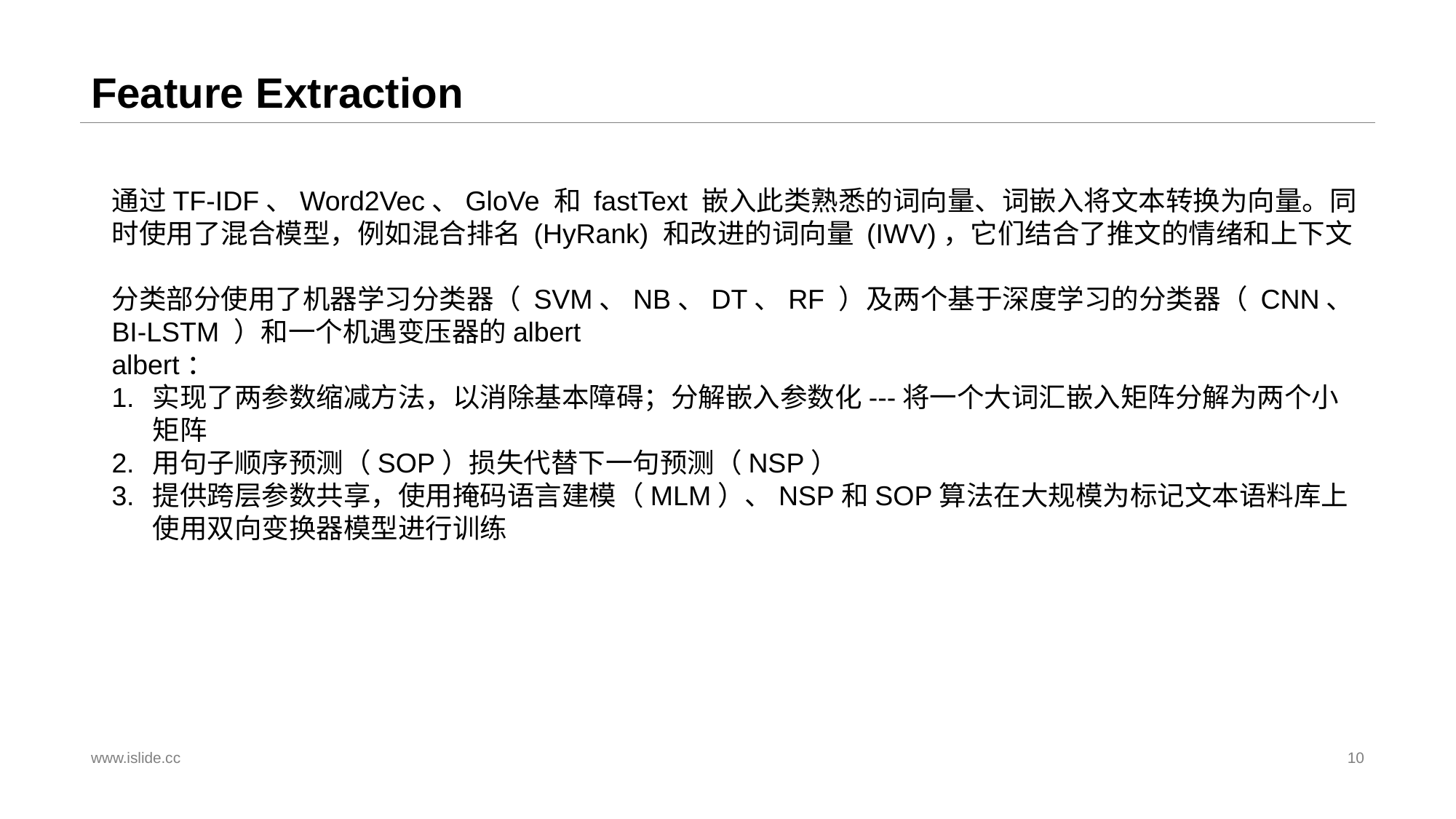

# Feature Extraction
通过TF-IDF、Word2Vec、GloVe 和 fastText 嵌入此类熟悉的词向量、词嵌入将文本转换为向量。同时使用了混合模型，例如混合排名 (HyRank) 和改进的词向量 (IWV)，它们结合了推文的情绪和上下文

分类部分使用了机器学习分类器（ SVM、NB、DT、RF ）及两个基于深度学习的分类器（ CNN、BI-LSTM ）和一个机遇变压器的albert
albert：
实现了两参数缩减方法，以消除基本障碍；分解嵌入参数化---将一个大词汇嵌入矩阵分解为两个小矩阵
用句子顺序预测（SOP）损失代替下一句预测（NSP）
提供跨层参数共享，使用掩码语言建模（MLM）、NSP和SOP算法在大规模为标记文本语料库上使用双向变换器模型进行训练
www.islide.cc
10